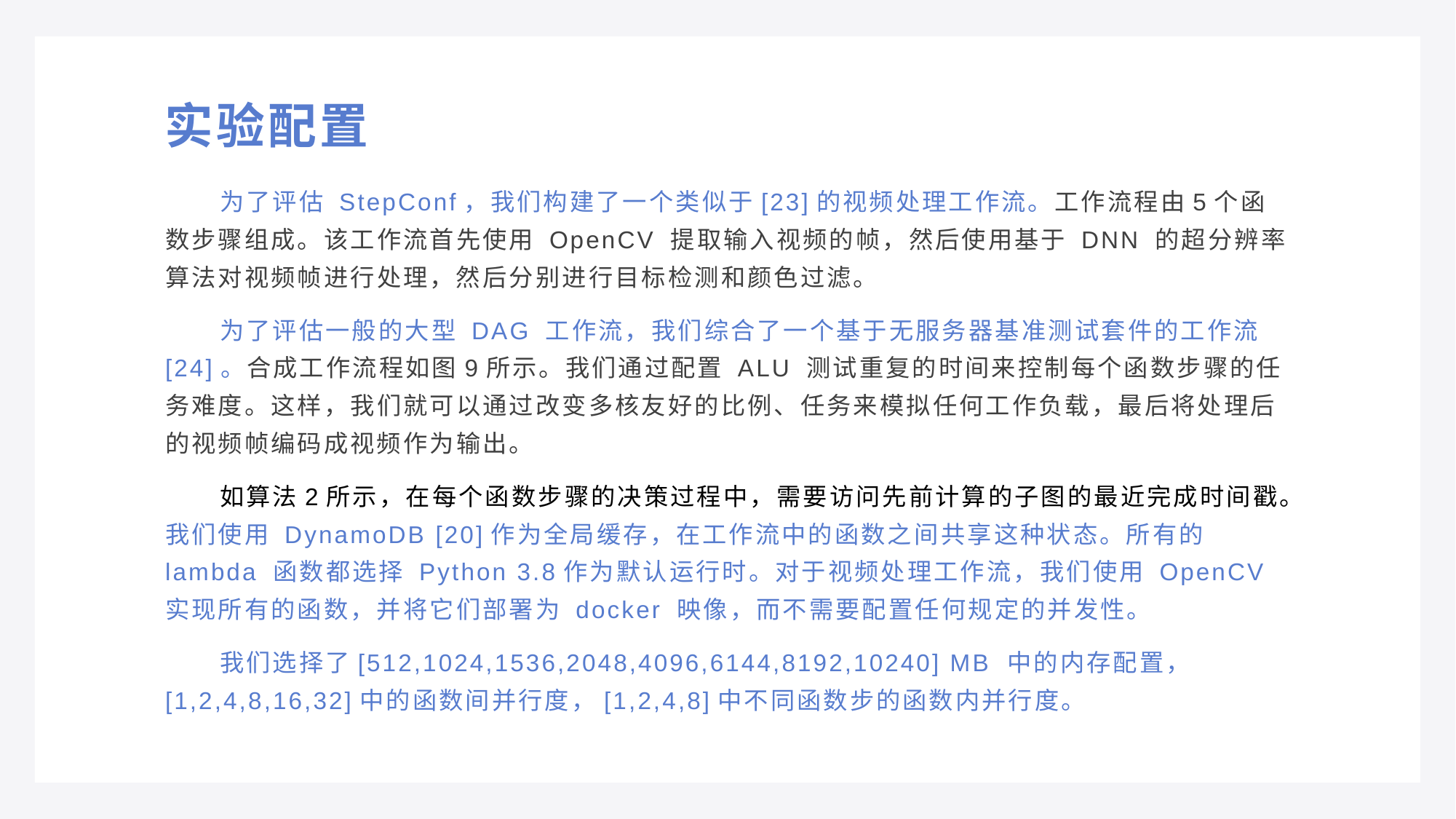

# 实验配置
为了评估 StepConf，我们构建了一个类似于[23]的视频处理工作流。工作流程由5个函数步骤组成。该工作流首先使用 OpenCV 提取输入视频的帧，然后使用基于 DNN 的超分辨率算法对视频帧进行处理，然后分别进行目标检测和颜色过滤。
为了评估一般的大型 DAG 工作流，我们综合了一个基于无服务器基准测试套件的工作流[24]。合成工作流程如图9所示。我们通过配置 ALU 测试重复的时间来控制每个函数步骤的任务难度。这样，我们就可以通过改变多核友好的比例、任务来模拟任何工作负载，最后将处理后的视频帧编码成视频作为输出。
如算法2所示，在每个函数步骤的决策过程中，需要访问先前计算的子图的最近完成时间戳。我们使用 DynamoDB [20]作为全局缓存，在工作流中的函数之间共享这种状态。所有的 lambda 函数都选择 Python 3.8作为默认运行时。对于视频处理工作流，我们使用 OpenCV 实现所有的函数，并将它们部署为 docker 映像，而不需要配置任何规定的并发性。
我们选择了[512,1024,1536,2048,4096,6144,8192,10240] MB 中的内存配置，[1,2,4,8,16,32]中的函数间并行度，[1,2,4,8]中不同函数步的函数内并行度。